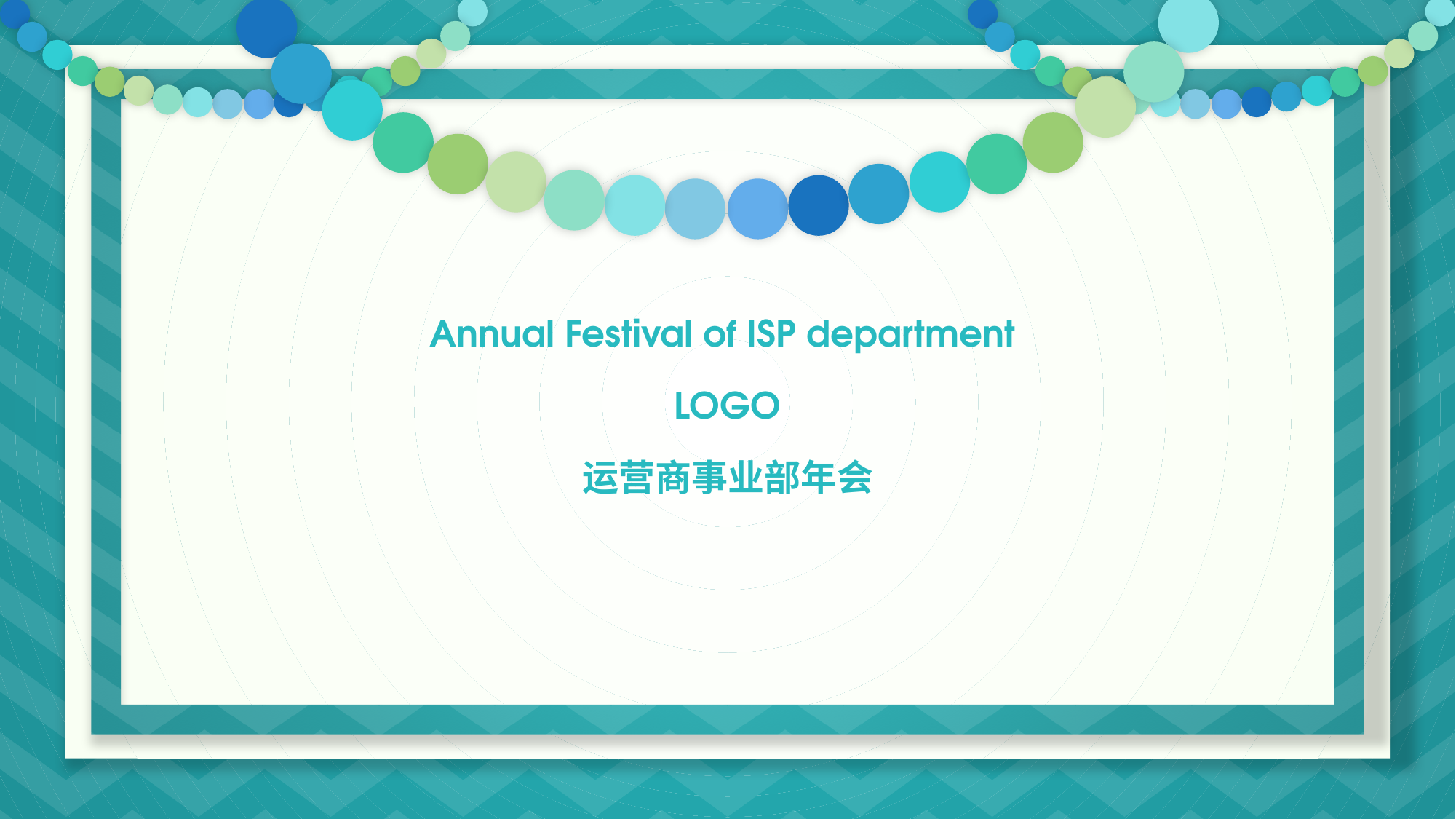

Annual Festival of ISP department
LOGO
运营商事业部年会